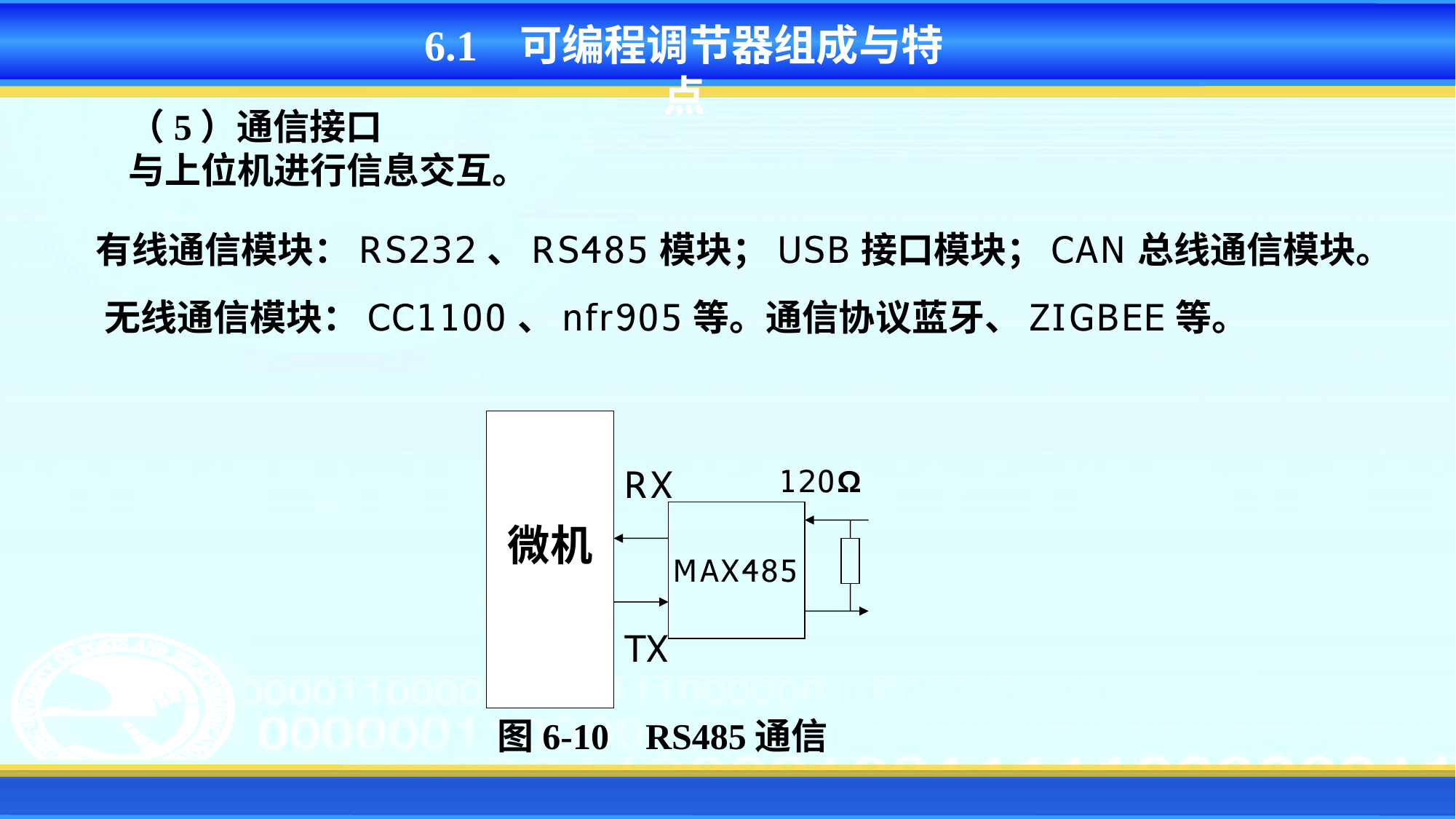

6.1   可编程调节器组成与特点
（5）通信接口
与上位机进行信息交互。
有线通信模块：RS232、RS485模块；USB接口模块；CAN总线通信模块。
无线通信模块：CC1100、nfr905等。通信协议蓝牙、ZIGBEE等。

微机
RX
120Ω
MAX485

TX
图6-10    RS485通信